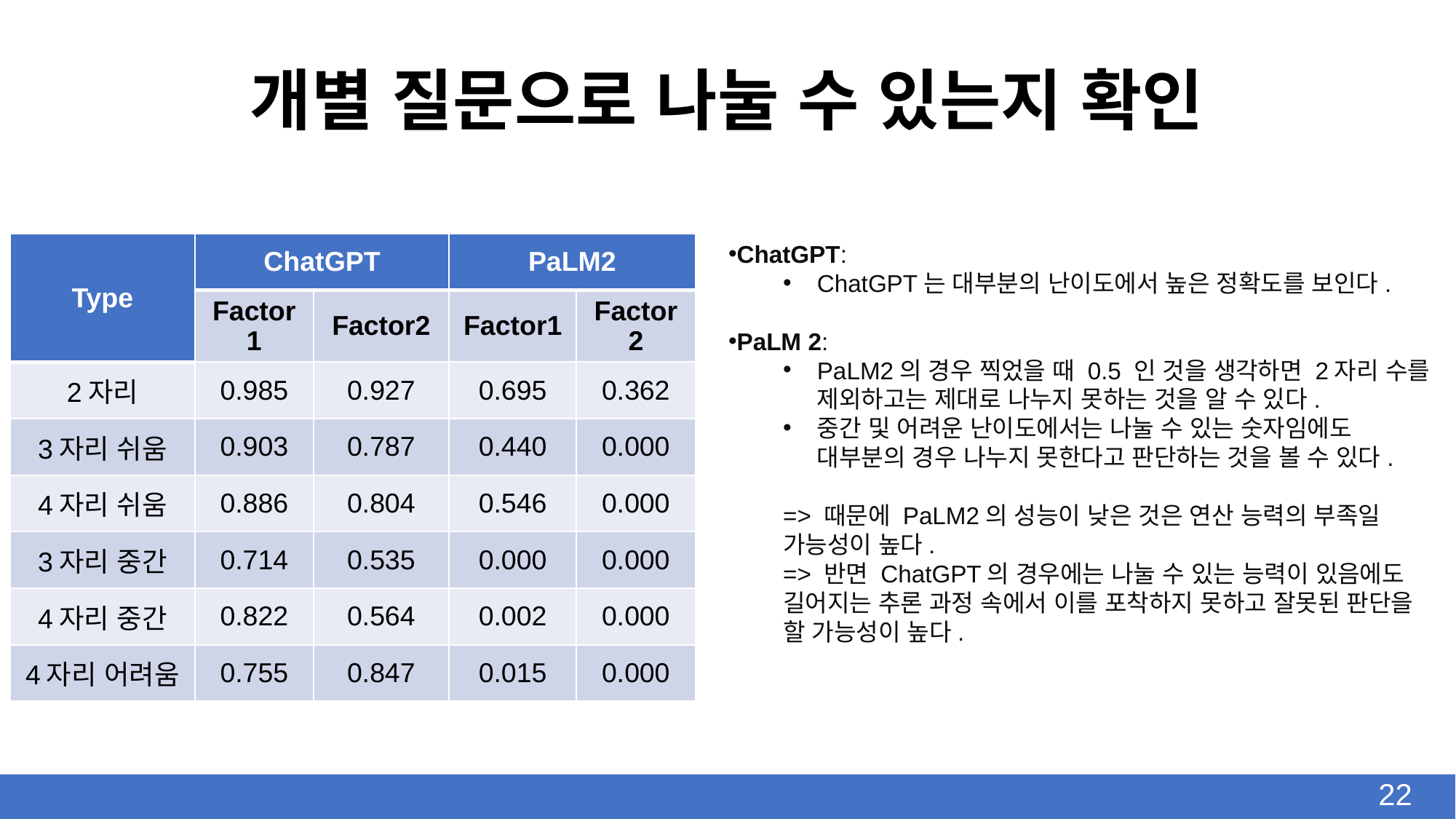

개별 질문으로 나눌 수 있는지 확인
| Type | ChatGPT |  | PaLM2 |  |
| --- | --- | --- | --- | --- |
|  | Factor1 | Factor2 | Factor1 | Factor2 |
| 2자리 | 0.985 | 0.927 | 0.695 | 0.362 |
| 3자리 쉬움 | 0.903 | 0.787 | 0.440 | 0.000 |
| 4자리 쉬움 | 0.886 | 0.804 | 0.546 | 0.000 |
| 3자리 중간 | 0.714 | 0.535 | 0.000 | 0.000 |
| 4자리 중간 | 0.822 | 0.564 | 0.002 | 0.000 |
| 4자리 어려움 | 0.755 | 0.847 | 0.015 | 0.000 |
ChatGPT:
ChatGPT는 대부분의 난이도에서 높은 정확도를 보인다.

PaLM 2:
PaLM2의 경우 찍었을 때 0.5 인 것을 생각하면 2자리 수를 제외하고는 제대로 나누지 못하는 것을 알 수 있다.
중간 및 어려운 난이도에서는 나눌 수 있는 숫자임에도 대부분의 경우 나누지 못한다고 판단하는 것을 볼 수 있다.

=> 때문에 PaLM2의 성능이 낮은 것은 연산 능력의 부족일 가능성이 높다.
=> 반면 ChatGPT의 경우에는 나눌 수 있는 능력이 있음에도 길어지는 추론 과정 속에서 이를 포착하지 못하고 잘못된 판단을 할 가능성이 높다.

22